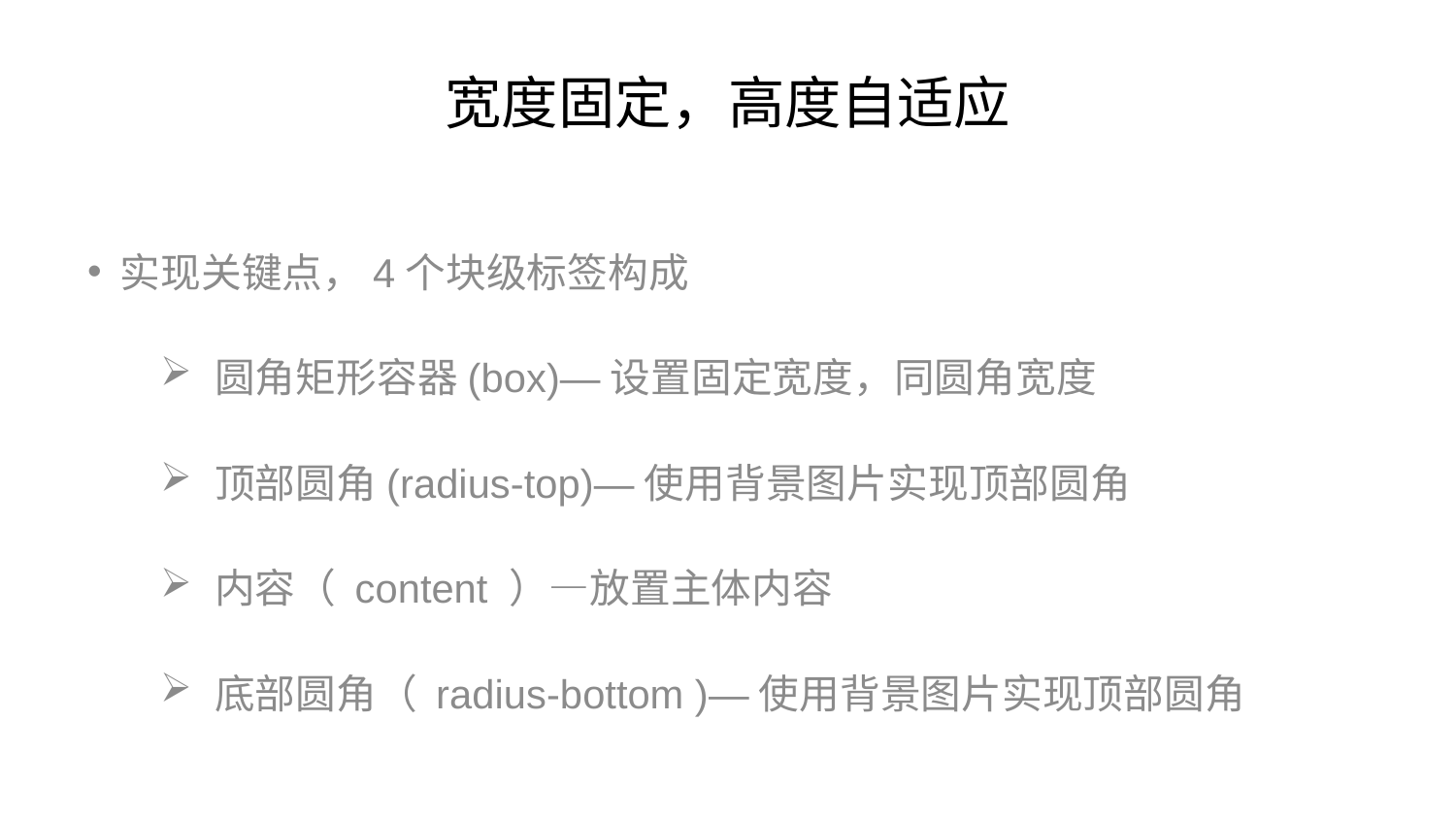

宽度固定，高度自适应
 实现关键点，4个块级标签构成
圆角矩形容器(box)—设置固定宽度，同圆角宽度
顶部圆角(radius-top)—使用背景图片实现顶部圆角
内容（ content ）—放置主体内容
底部圆角（ radius-bottom )—使用背景图片实现顶部圆角